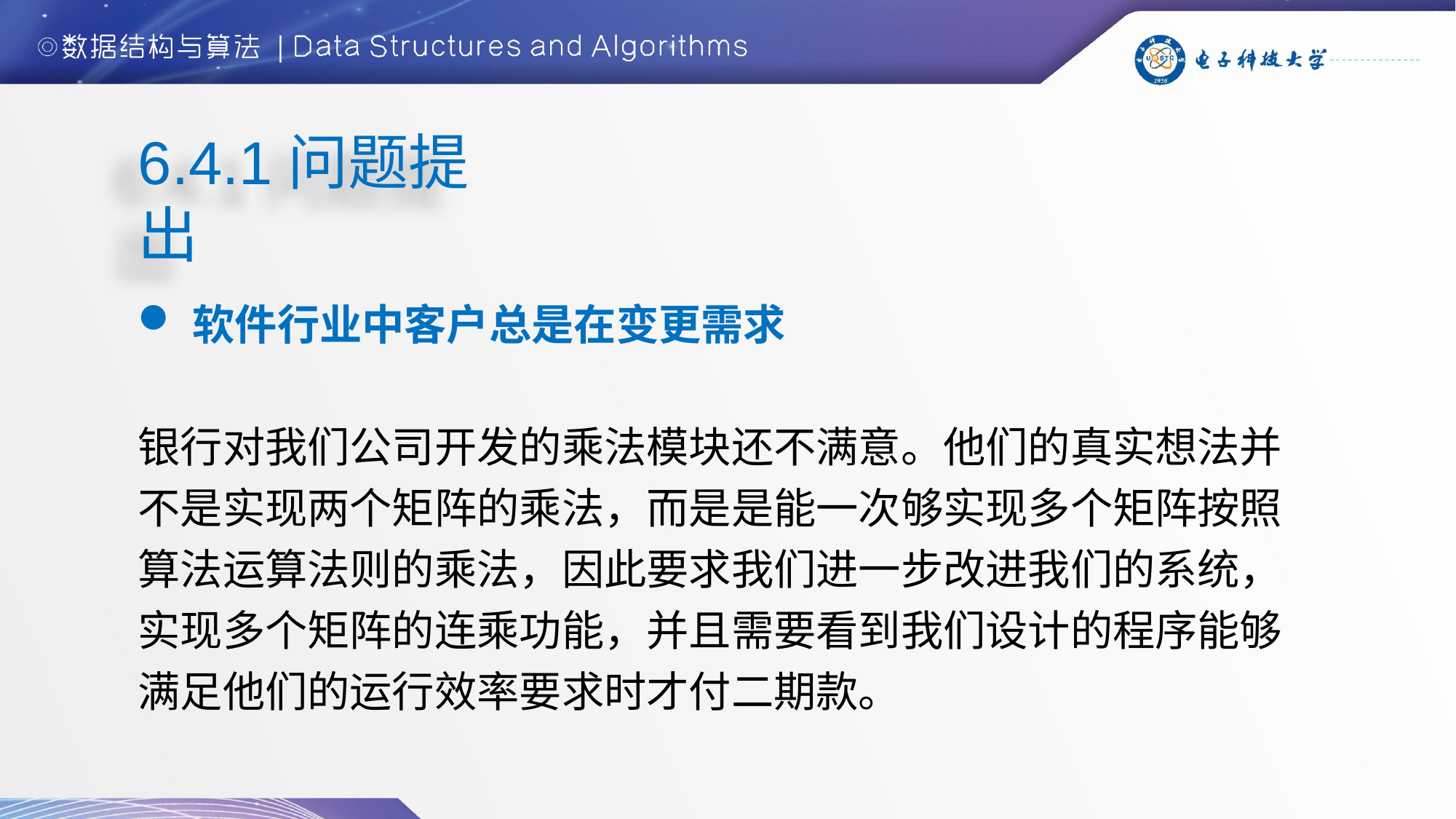

6.4.1问题提出
软件行业中客户总是在变更需求

银行对我们公司开发的乘法模块还不满意。他们的真实想法并不是实现两个矩阵的乘法，而是是能一次够实现多个矩阵按照算法运算法则的乘法，因此要求我们进一步改进我们的系统，实现多个矩阵的连乘功能，并且需要看到我们设计的程序能够满足他们的运行效率要求时才付二期款。